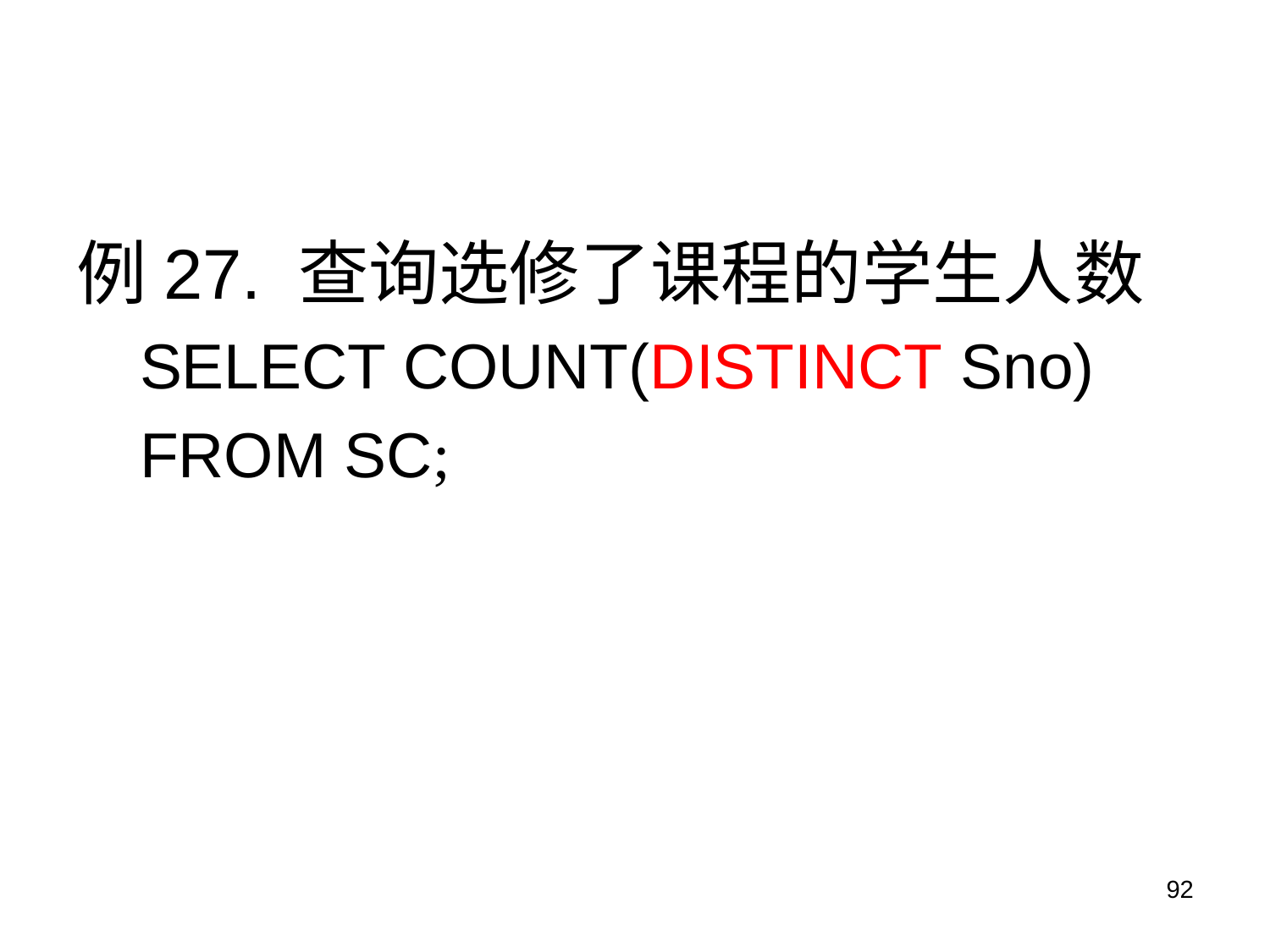

例27. 查询选修了课程的学生人数
SELECT COUNT(DISTINCT Sno)
FROM SC;
92